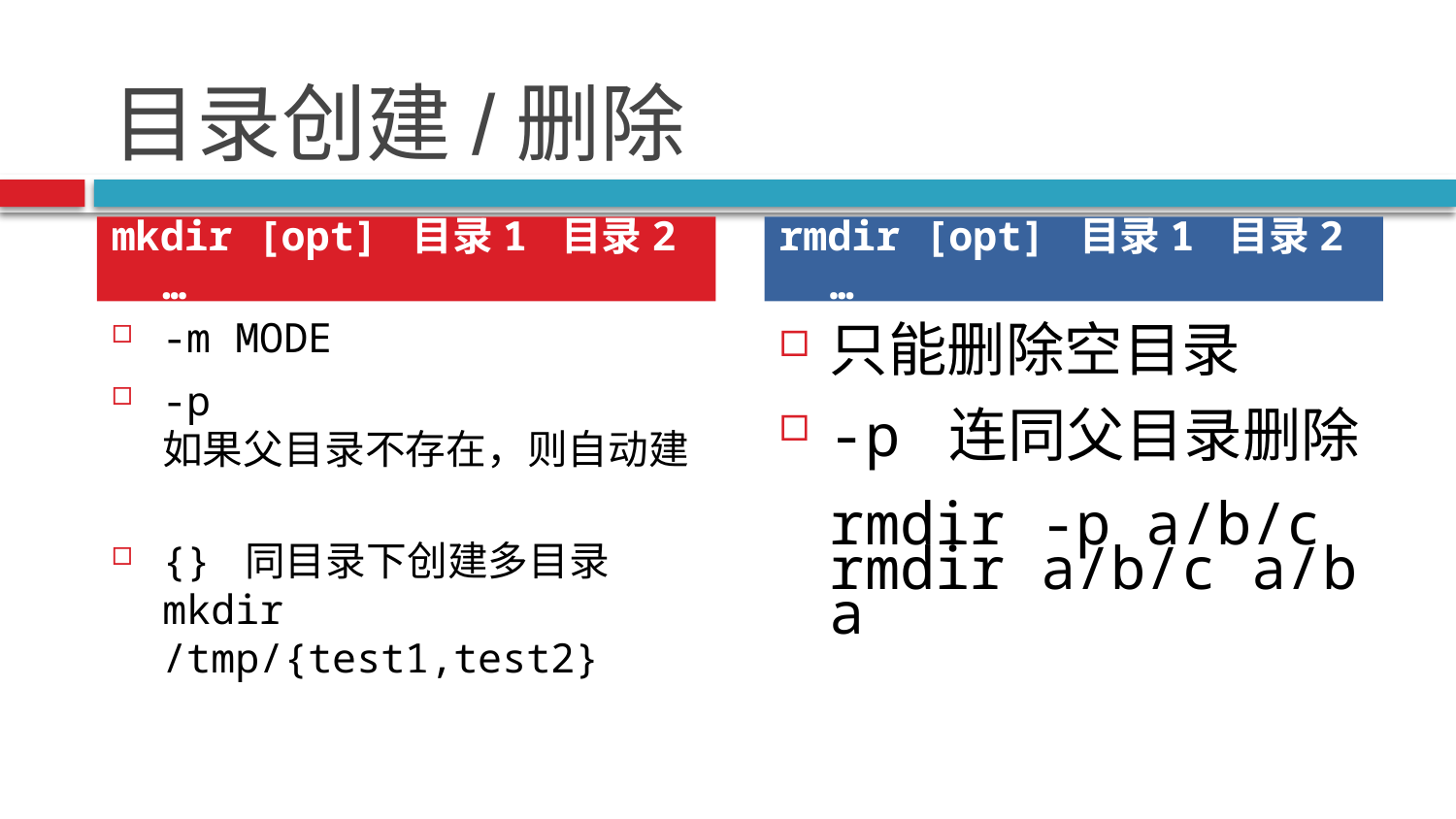

# 目录创建/删除
mkdir [opt] 目录1 目录2 …
rmdir [opt] 目录1 目录2 …
-m MODE
-p
如果父目录不存在，则自动建
{} 同目录下创建多目录
mkdir /tmp/{test1,test2}

只能删除空目录
-p 连同父目录删除
rmdir -p a/b/c
rmdir a/b/c a/b a